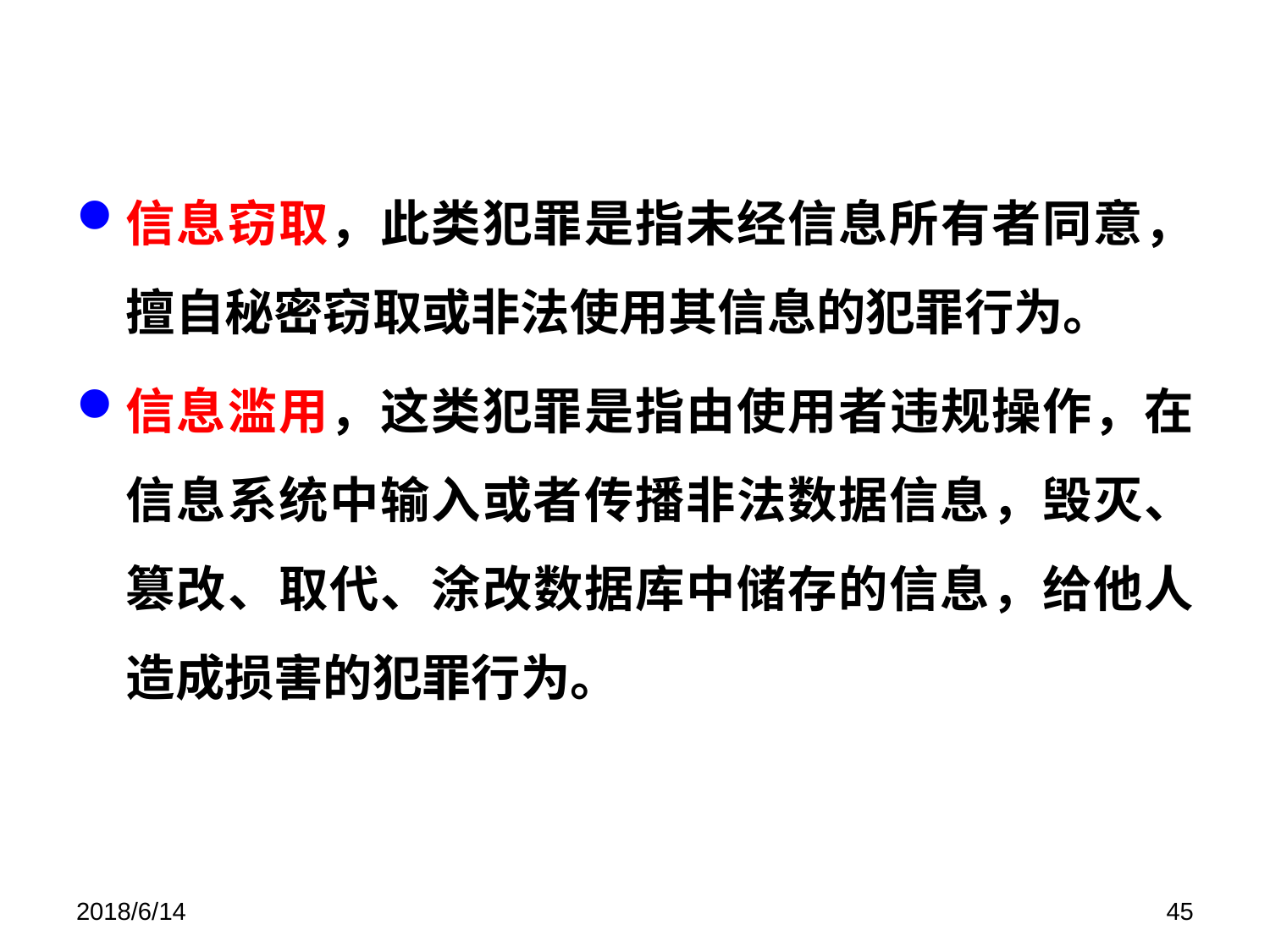

#
信息窃取，此类犯罪是指未经信息所有者同意，擅自秘密窃取或非法使用其信息的犯罪行为。
信息滥用，这类犯罪是指由使用者违规操作，在信息系统中输入或者传播非法数据信息，毁灭、篡改、取代、涂改数据库中储存的信息，给他人造成损害的犯罪行为。

2018/6/14
45